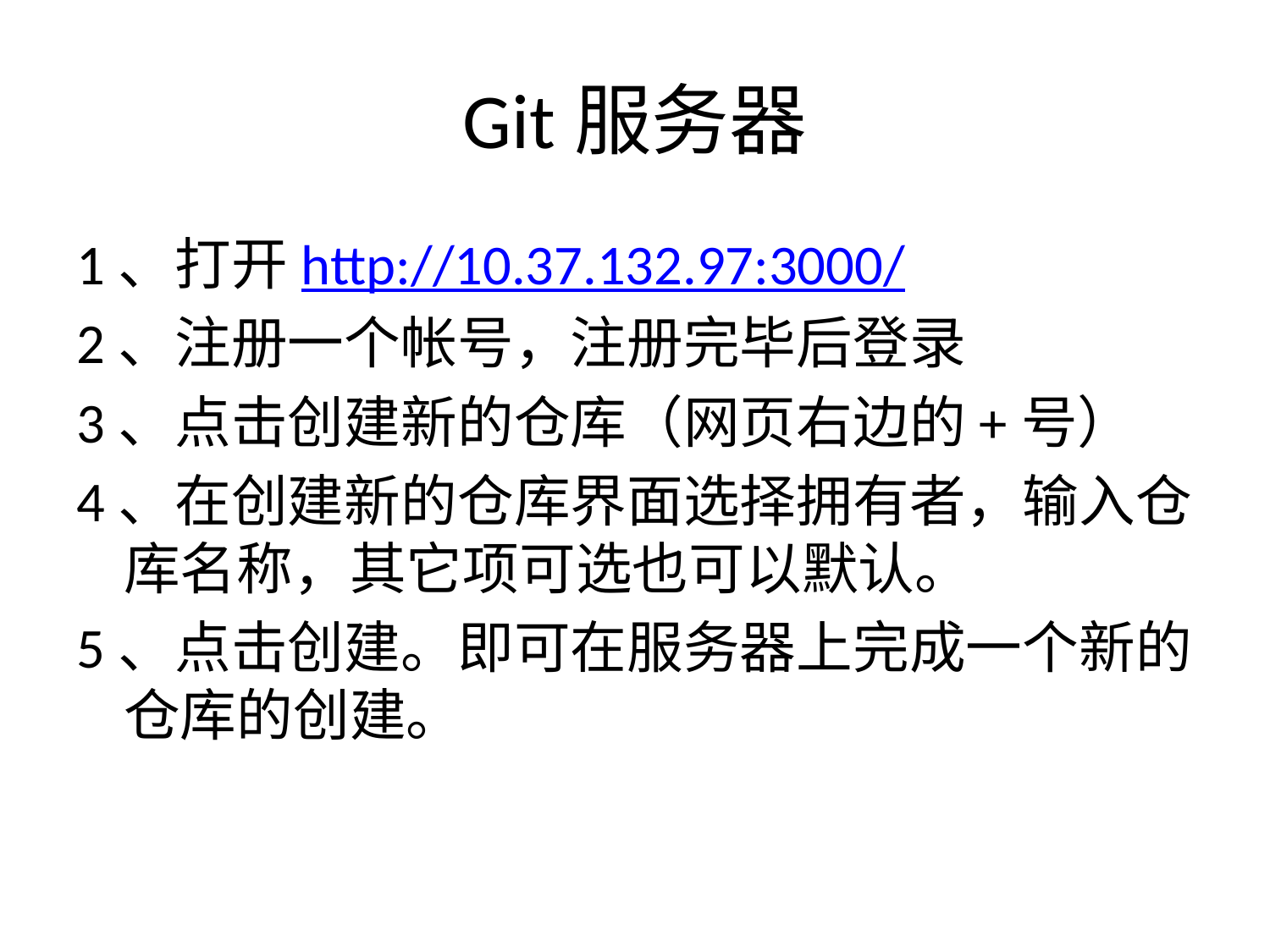

# Git服务器
1、打开http://10.37.132.97:3000/
2、注册一个帐号，注册完毕后登录
3、点击创建新的仓库（网页右边的+号）
4、在创建新的仓库界面选择拥有者，输入仓库名称，其它项可选也可以默认。
5、点击创建。即可在服务器上完成一个新的仓库的创建。